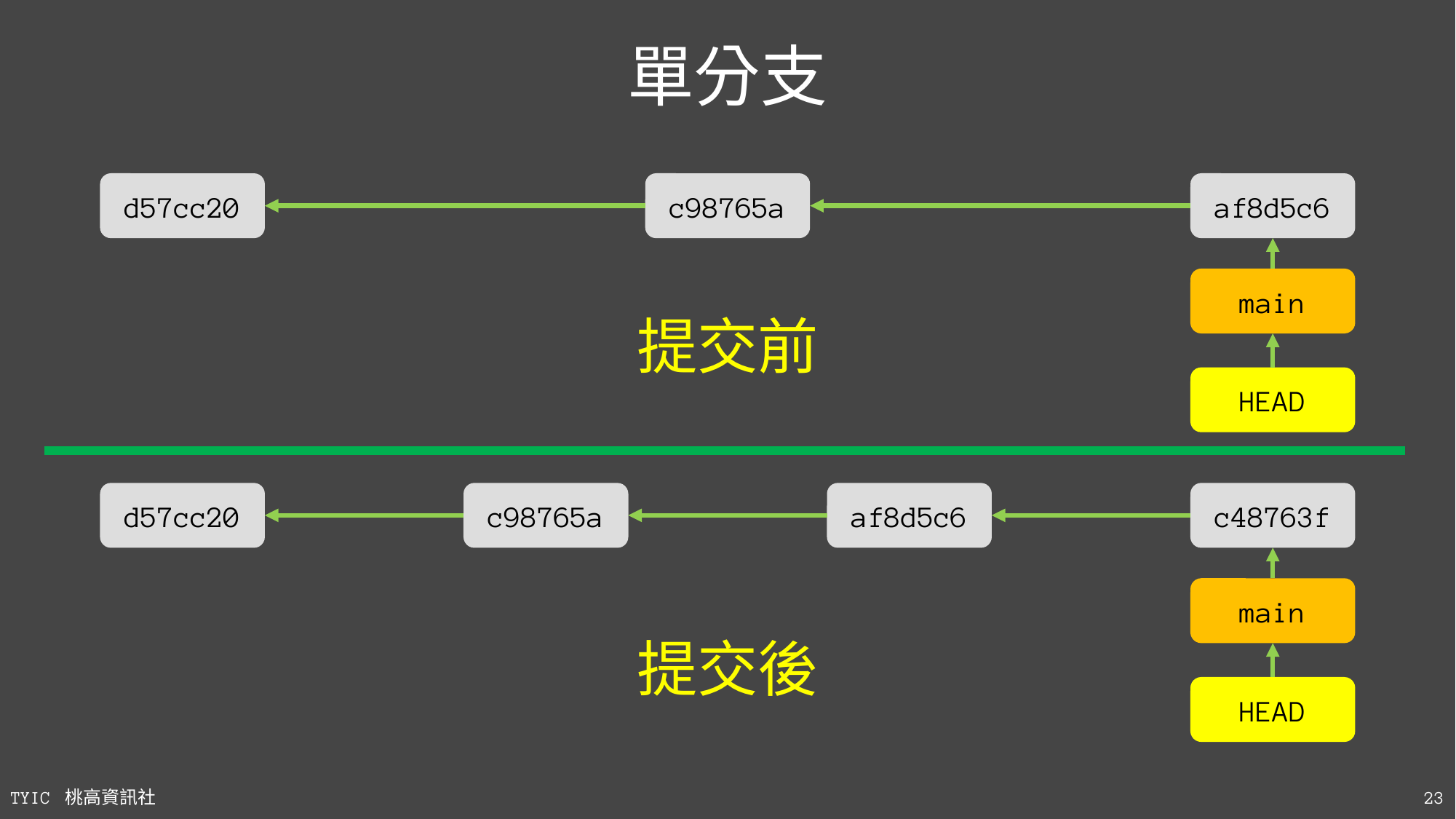

# 單分支
d57cc20
c98765a
af8d5c6
main
HEAD
提交前
d57cc20
c98765a
af8d5c6
c48763f
main
HEAD
提交後